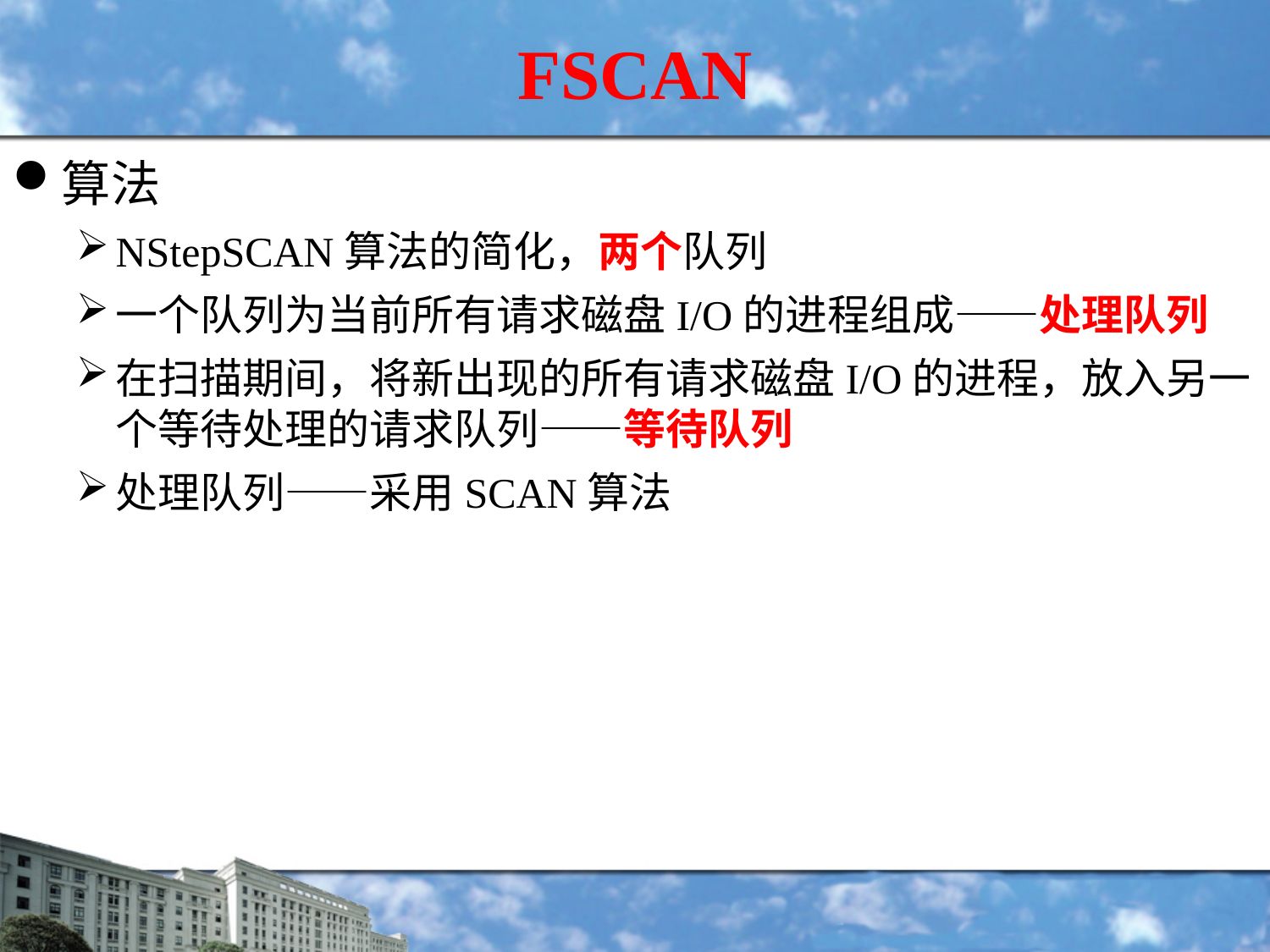

FSCAN
算法
NStepSCAN算法的简化，两个队列
一个队列为当前所有请求磁盘I/O的进程组成——处理队列
在扫描期间，将新出现的所有请求磁盘I/O的进程，放入另一个等待处理的请求队列——等待队列
处理队列——采用SCAN算法